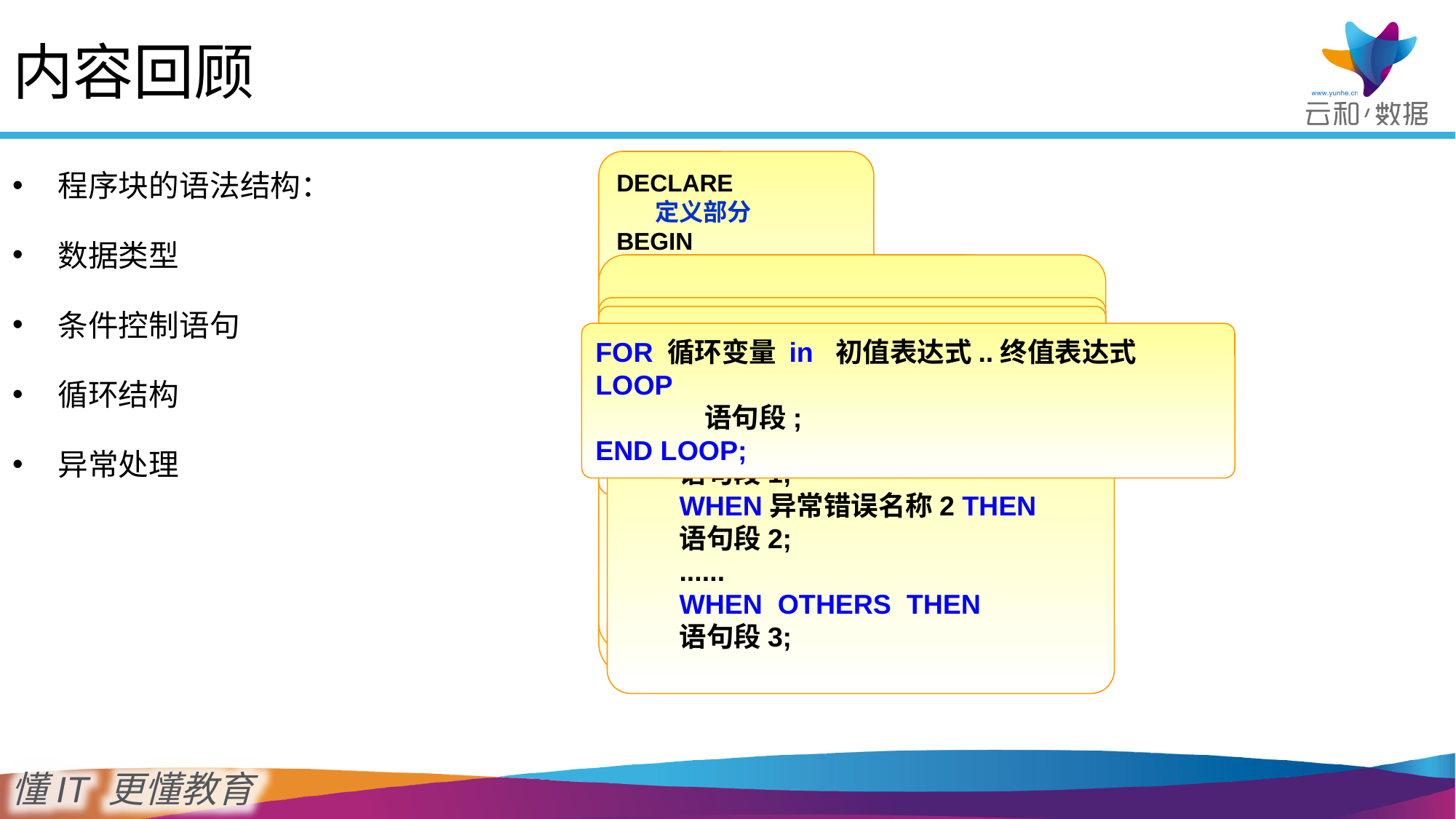

内容回顾
程序块的语法结构：
数据类型
条件控制语句
循环结构
异常处理

DECLARE
      定义部分
BEGIN
      执行部分
EXCEPTION
      异常处理部分
END;
%type
%rowtype
%record
%table
IF 条件表达式1 THEN
语句段1
ELSIF 条件表达式2 THEN
语句段2
ELSIF 条件表达式3  THEN
语句段3
......
ELSIF 条件表达式n
语句段n
END IF;
CASE  表达式
WHEN 条件表达式结果1 THEN
语句段1;
WHEN 条件表达式结果2 THEN
语句段2;
......
ELSE
语句段n;
END CASE;
LOOP
语句段;
EXIT [WHEN 条件表达式]
END LOOP;
WHILE 条件表达式 LOOP
语句段;
END LOOP;
FOR 循环变量 in  初值表达式..终值表达式 LOOP
	语句段;
END LOOP;
EXCEPTION
WHEN 异常错误名称1 THEN
语句段1;
WHEN异常错误名称2 THEN
语句段2;
......
WHEN  OTHERS  THEN
语句段3;